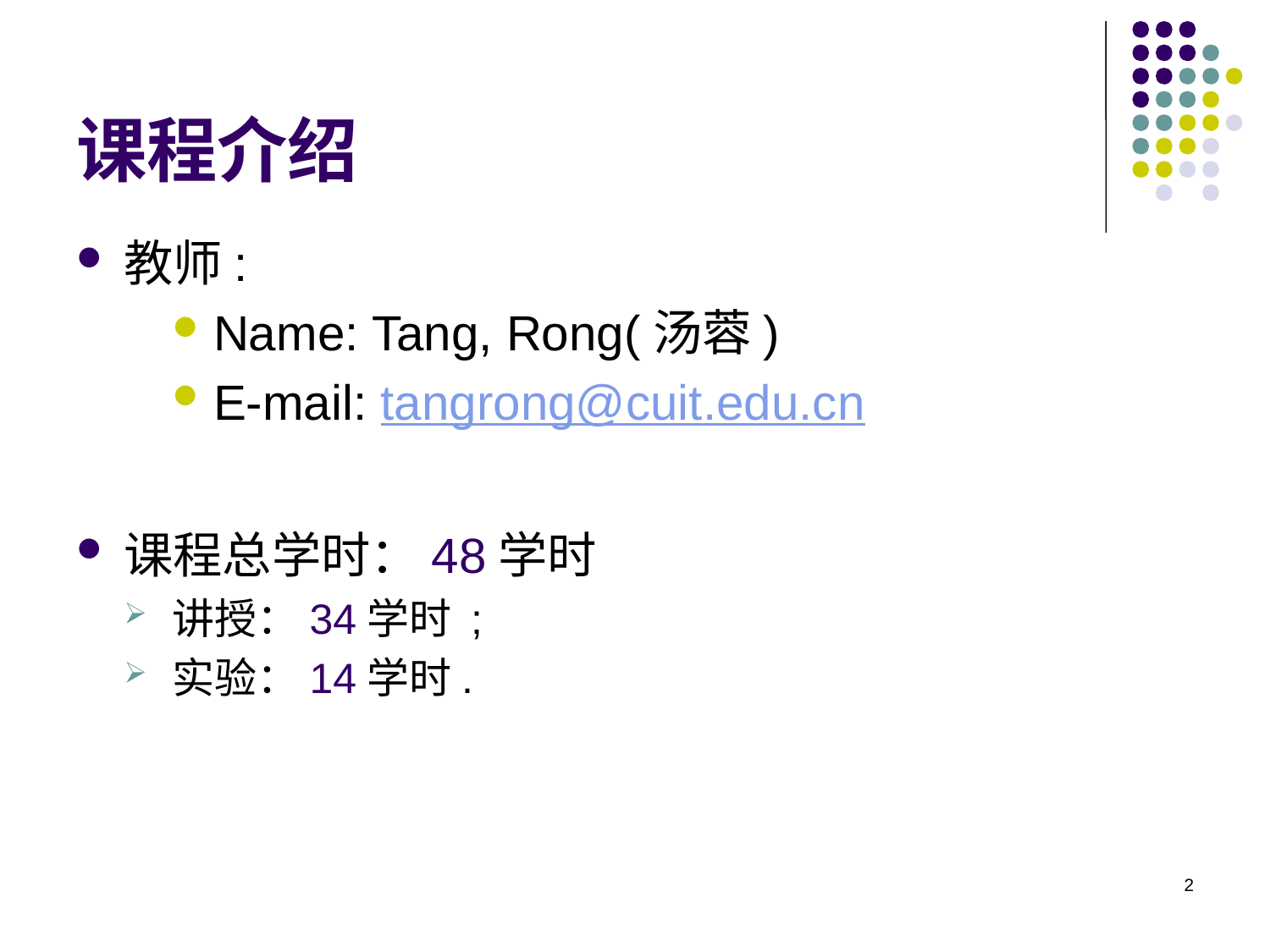

# 课程介绍
教师:
Name: Tang, Rong(汤蓉)
E-mail: tangrong@cuit.edu.cn

课程总学时：48学时
讲授：34学时 ;
实验：14学时.
2